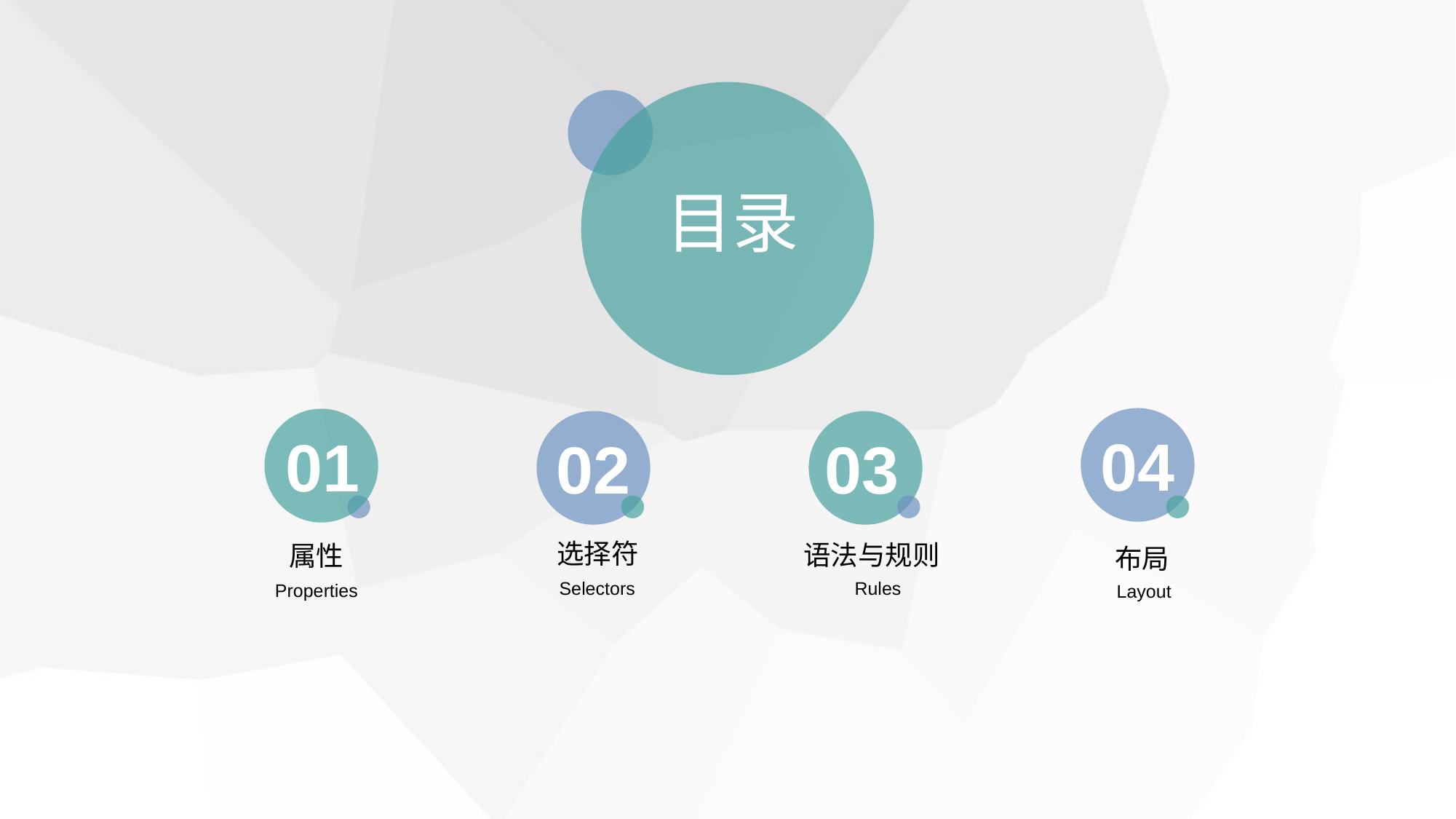

目录

04
01
02
03

选择符
语法与规则
属性
布局
Selectors
Rules
Properties
Layout